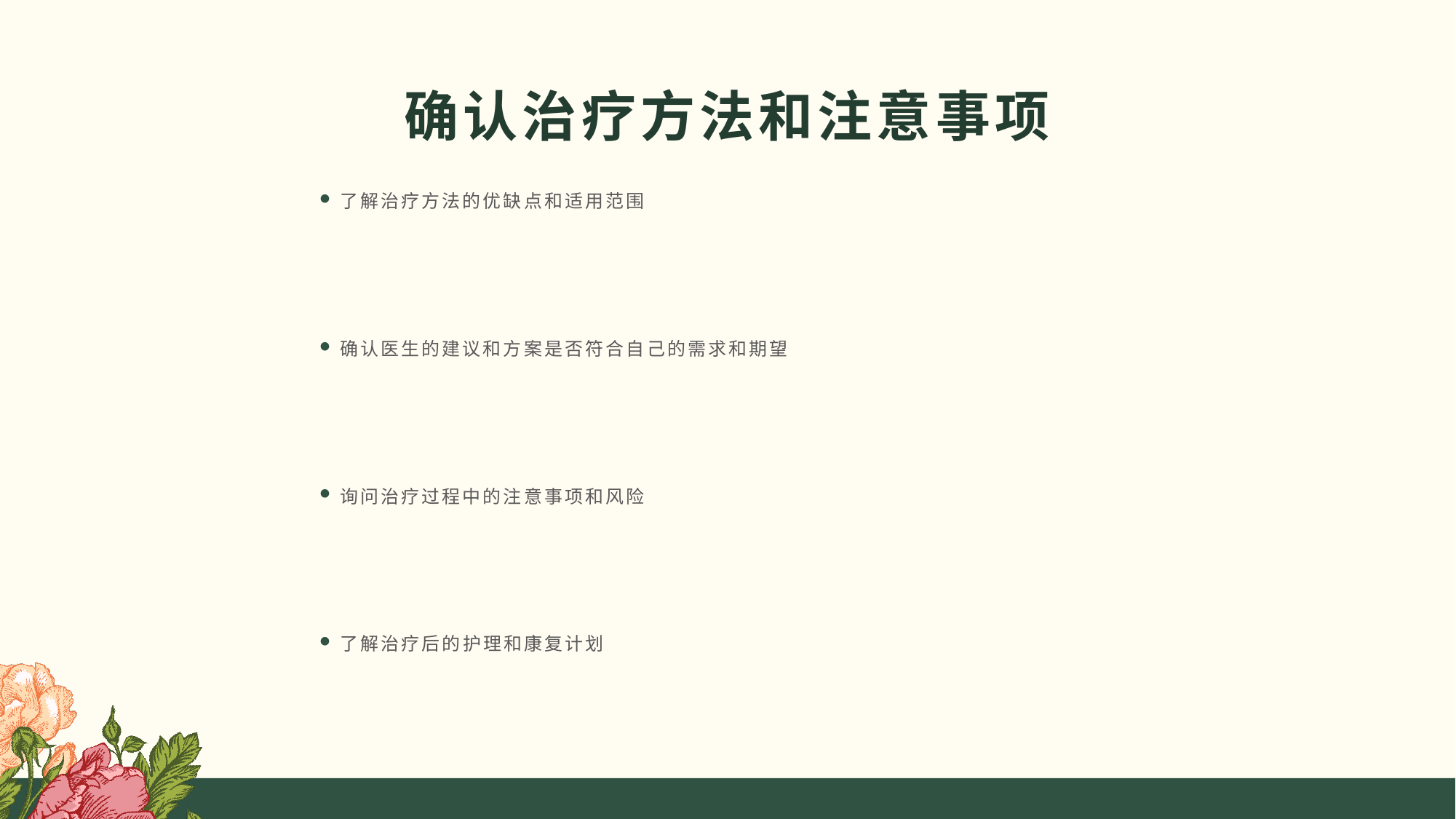

确认治疗方法和注意事项
了解治疗方法的优缺点和适用范围
确认医生的建议和方案是否符合自己的需求和期望
询问治疗过程中的注意事项和风险
了解治疗后的护理和康复计划